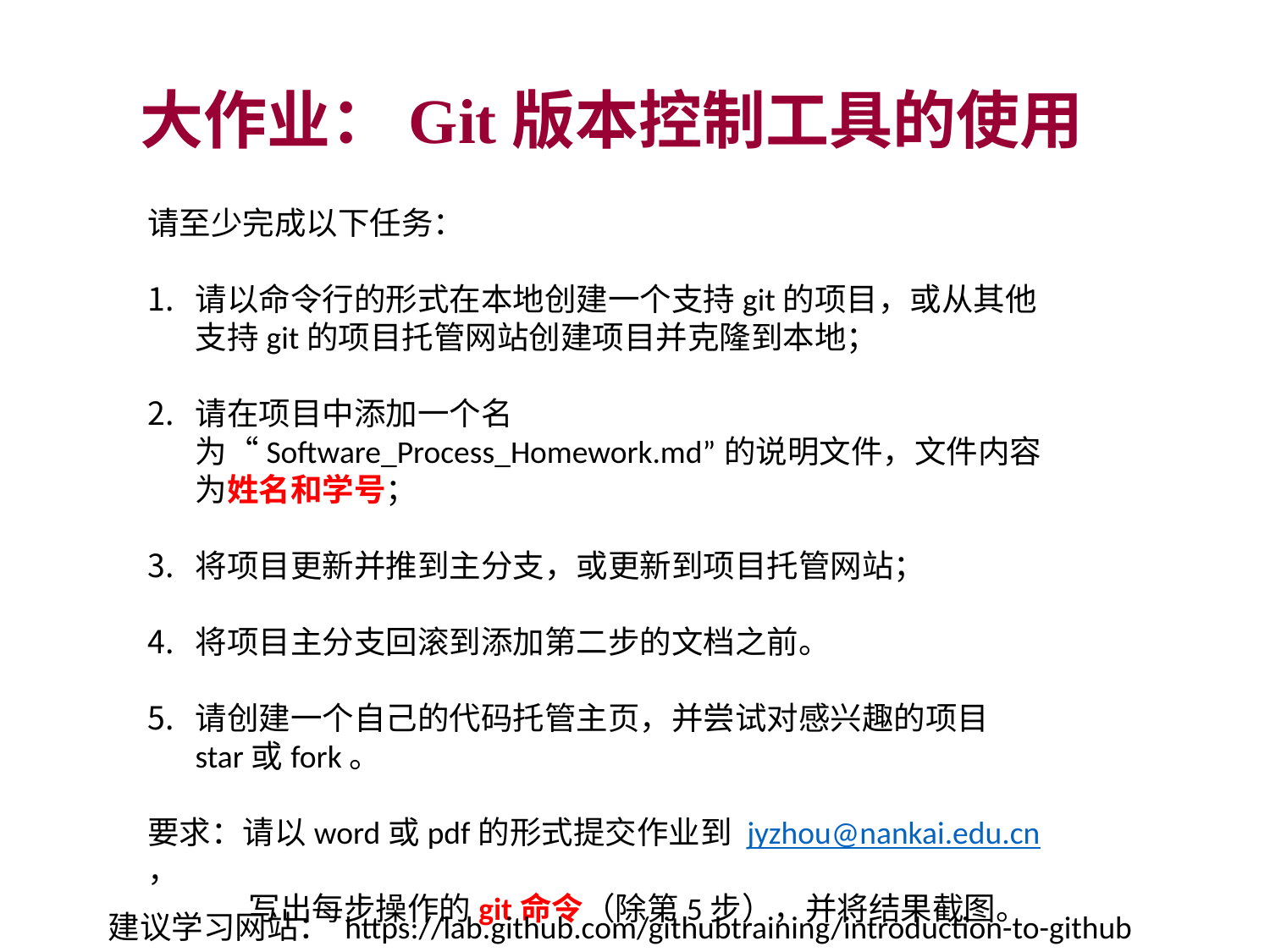

大作业：Git版本控制工具的使用
请至少完成以下任务：

请以命令行的形式在本地创建一个支持git的项目，或从其他支持git的项目托管网站创建项目并克隆到本地；

请在项目中添加一个名为“Software_Process_Homework.md”的说明文件，文件内容为姓名和学号；

将项目更新并推到主分支，或更新到项目托管网站；

将项目主分支回滚到添加第二步的文档之前。

请创建一个自己的代码托管主页，并尝试对感兴趣的项目star或fork。

要求：请以word或pdf的形式提交作业到 jyzhou@nankai.edu.cn，
             写出每步操作的git命令（除第5步），并将结果截图。

建议学习网站： https://lab.github.com/githubtraining/introduction-to-github